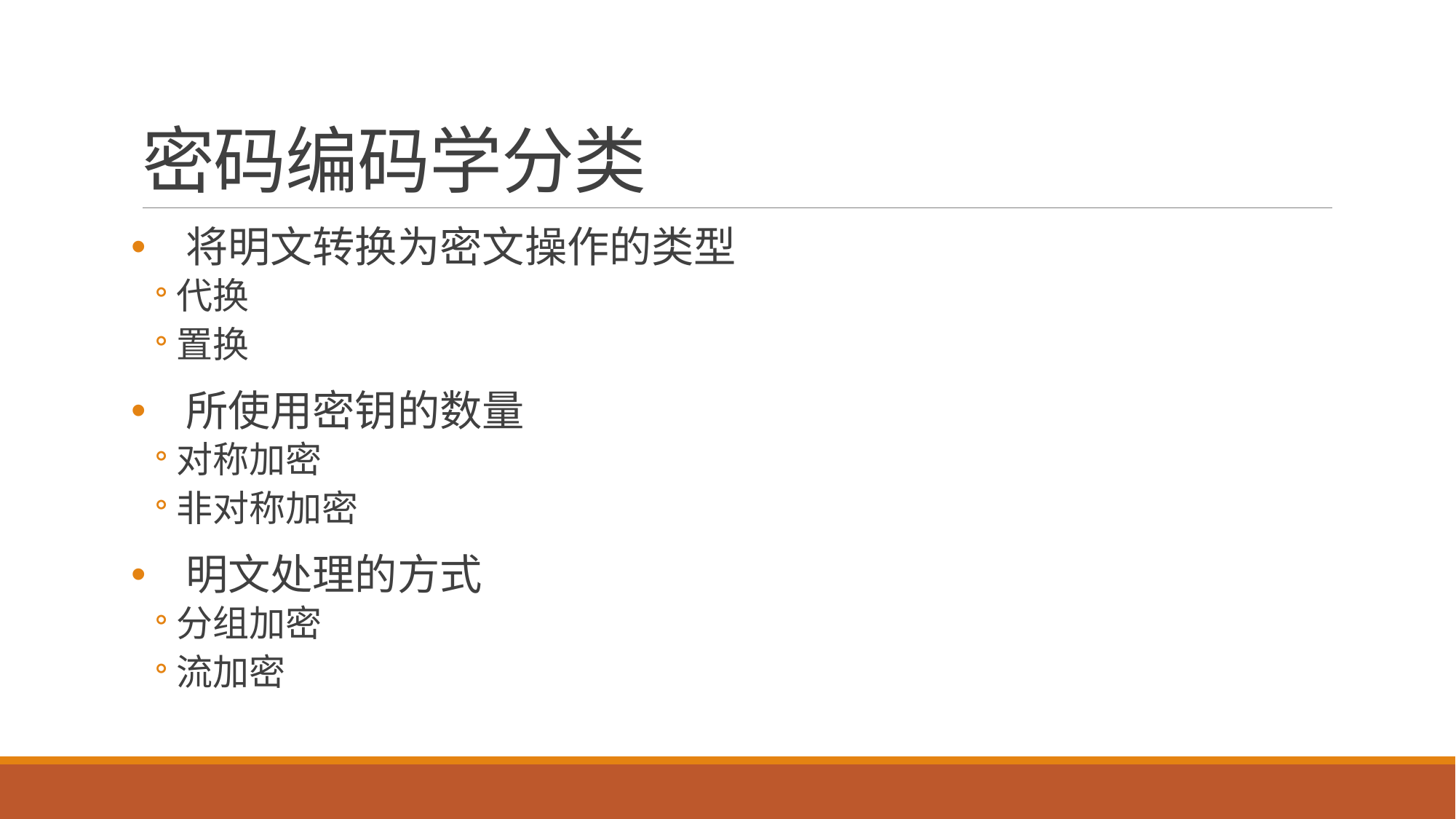

# 密码编码学分类
将明文转换为密文操作的类型
代换
置换
所使用密钥的数量
对称加密
非对称加密
明文处理的方式
分组加密
流加密